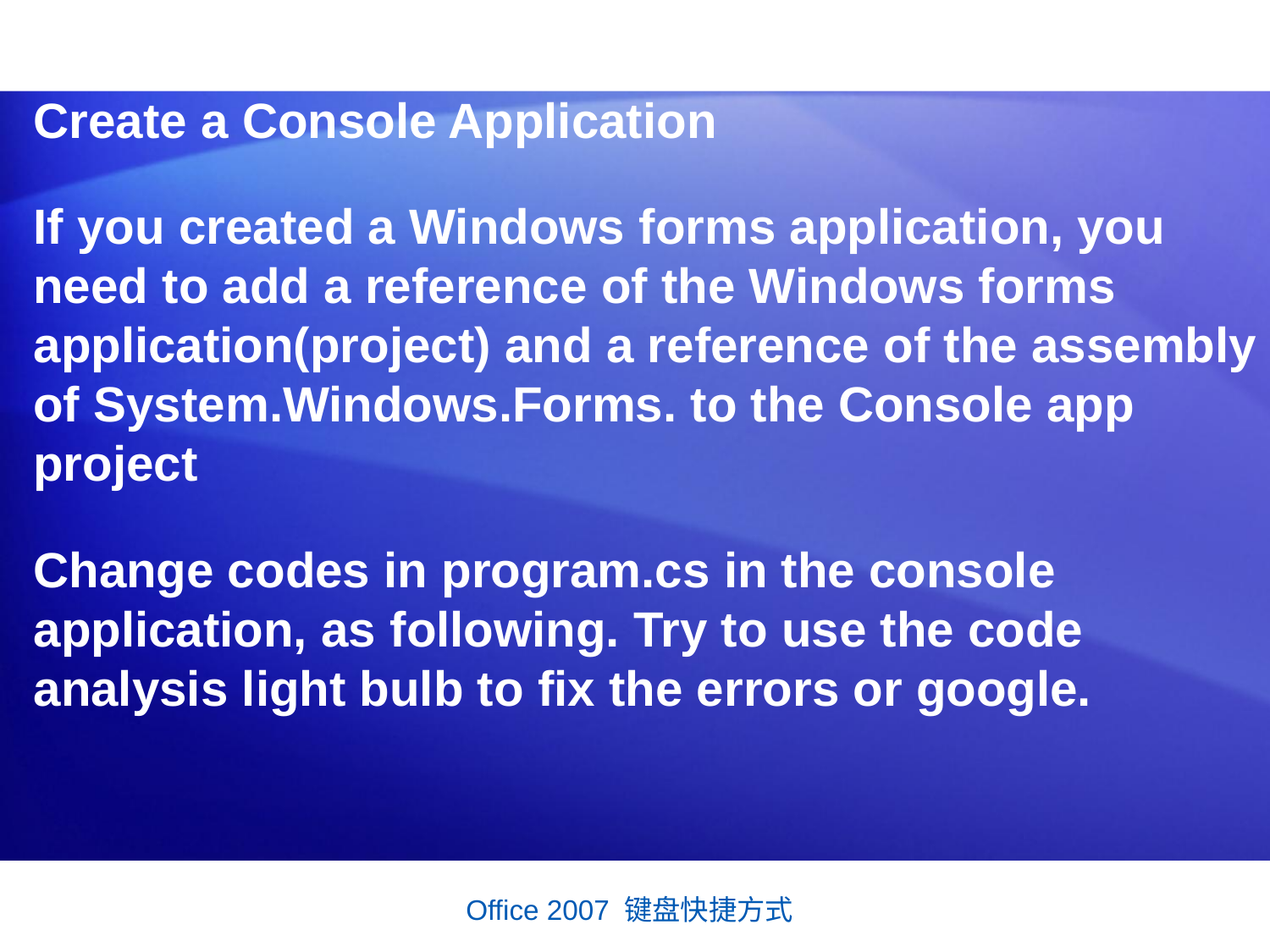

Create a Console Application
If you created a Windows forms application, you need to add a reference of the Windows forms application(project) and a reference of the assembly of System.Windows.Forms. to the Console app project
Change codes in program.cs in the console application, as following. Try to use the code analysis light bulb to fix the errors or google.

Office 2007 键盘快捷方式